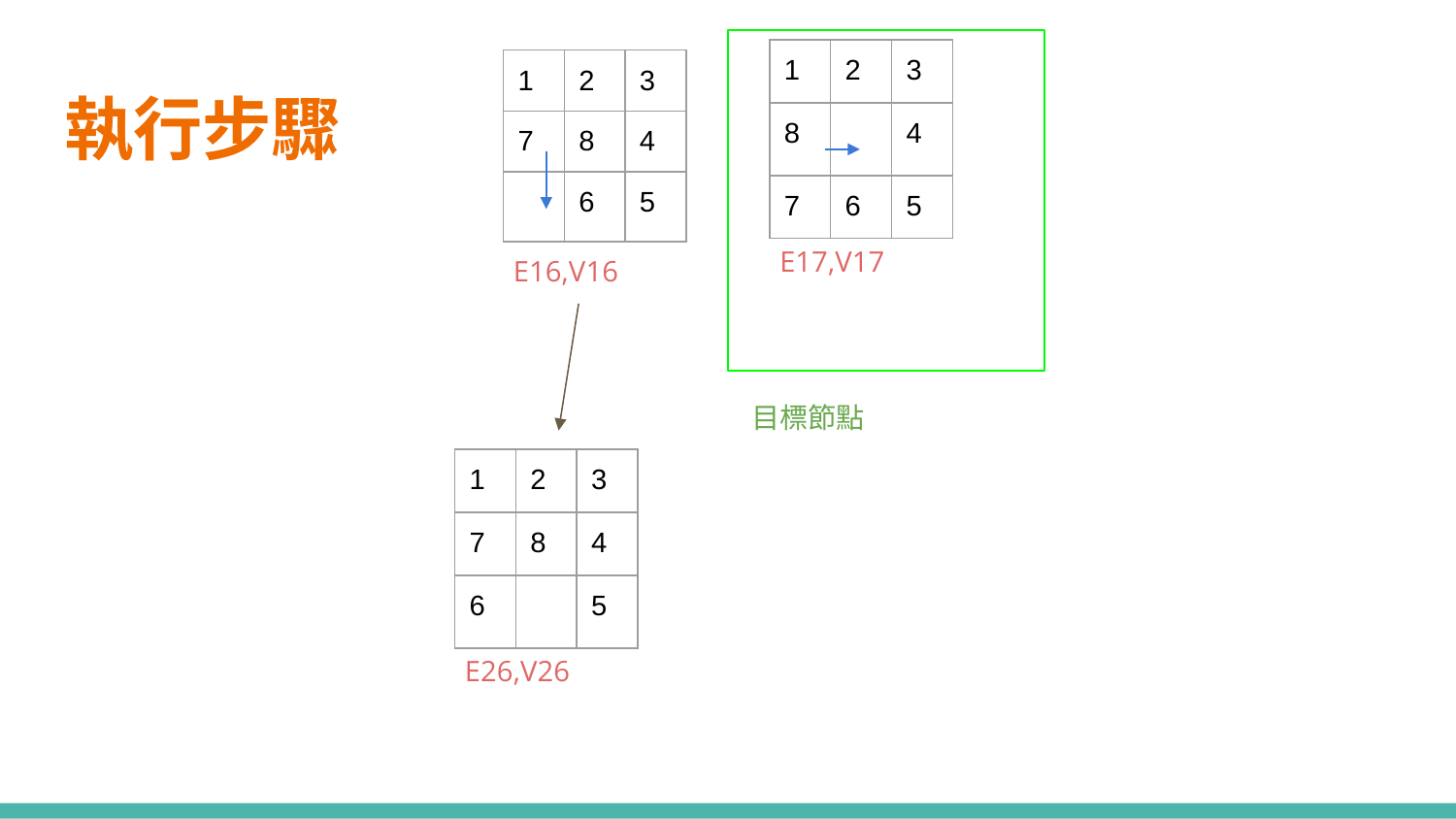

| 1 | 2 | 3 |
| --- | --- | --- |
| 8 |  | 4 |
| 7 | 6 | 5 |
| 1 | 2 | 3 |
| --- | --- | --- |
| 7 | 8 | 4 |
|  | 6 | 5 |
# 執行步驟
E17,V17
E16,V16
目標節點
| 1 | 2 | 3 |
| --- | --- | --- |
| 7 | 8 | 4 |
| 6 |  | 5 |
E26,V26